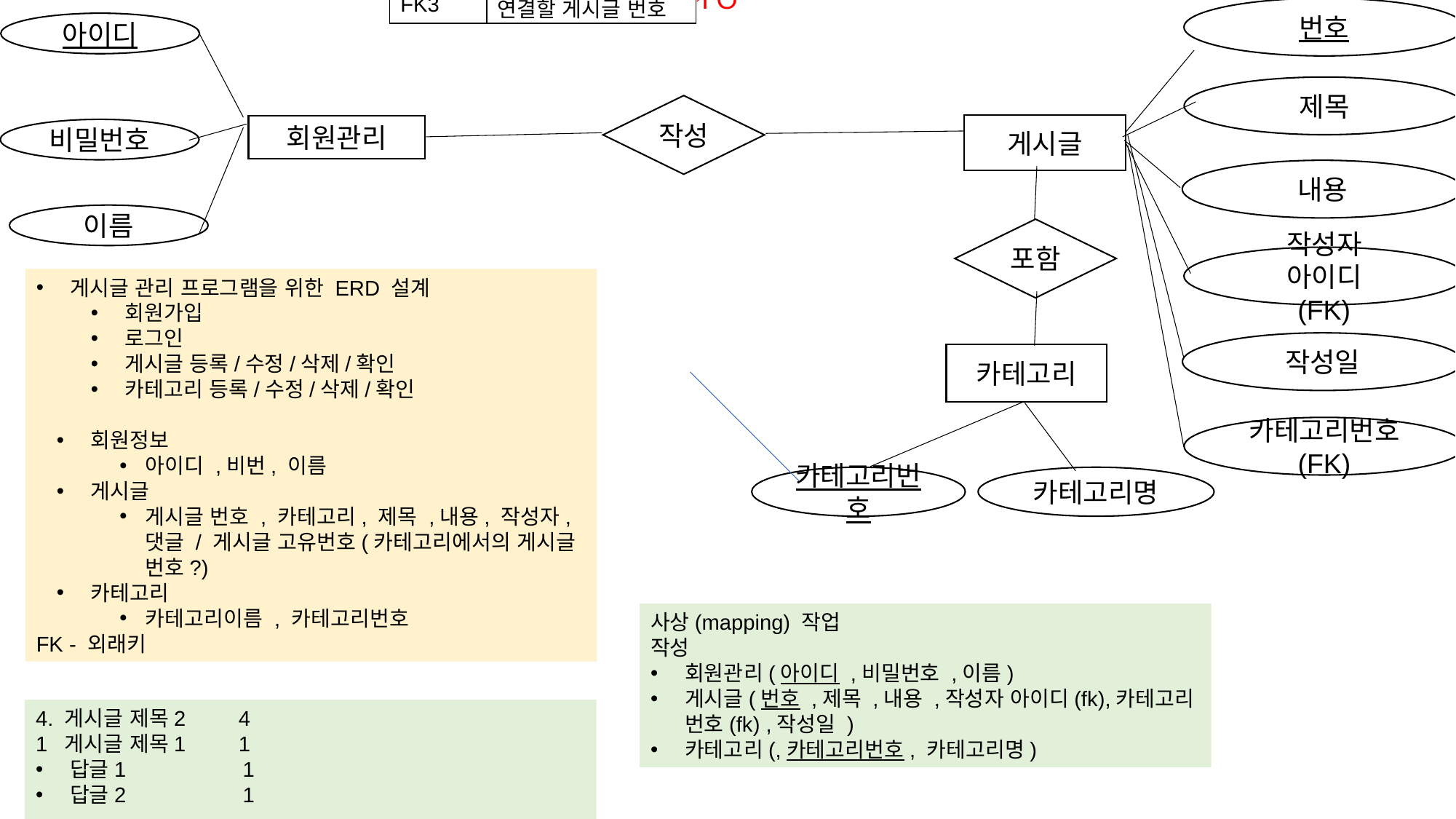

| 게시글 |  |
| --- | --- |
| PK | 번호 |
| FK1 | 아이디 |
| FK2 | 카테고리번호 |
|  | 제목 |
|  | 내용 |
|  | 작성일 |
| FK3 | 연결할 게시글 번호 |
| 회원관리 |  |
| --- | --- |
| PK | 아이디 |
|  | 비번 |
|  | 이름 |
| 카테고리 |  |
| --- | --- |
| PK | 카테고리번호 |
|  | 카테고리명 |
I O
번호
아이디
제목
작성
게시글
회원관리
비밀번호
내용
이름
포함
작성자
아이디
(FK)
게시글 관리 프로그램을 위한 ERD 설계
회원가입
로그인
게시글 등록/수정/삭제/확인
카테고리 등록/수정/삭제/확인

회원정보
아이디 ,비번, 이름
게시글
게시글 번호 , 카테고리, 제목 ,내용, 작성자, 댓글 / 게시글 고유번호(카테고리에서의 게시글 번호?)
카테고리
카테고리이름 , 카테고리번호
FK - 외래키
작성일
카테고리
카테고리번호
(FK)
카테고리명
카테고리번호
사상(mapping) 작업 
작성
회원관리(아이디 ,비밀번호 ,이름)
게시글(번호 ,제목 ,내용 ,작성자 아이디(fk),카테고리 번호(fk) ,작성일 )
카테고리(,카테고리번호, 카테고리명)
4. 게시글 제목2　　4
1  게시글 제목1　　1
답글1　　　　　1
답글2　　　　　1